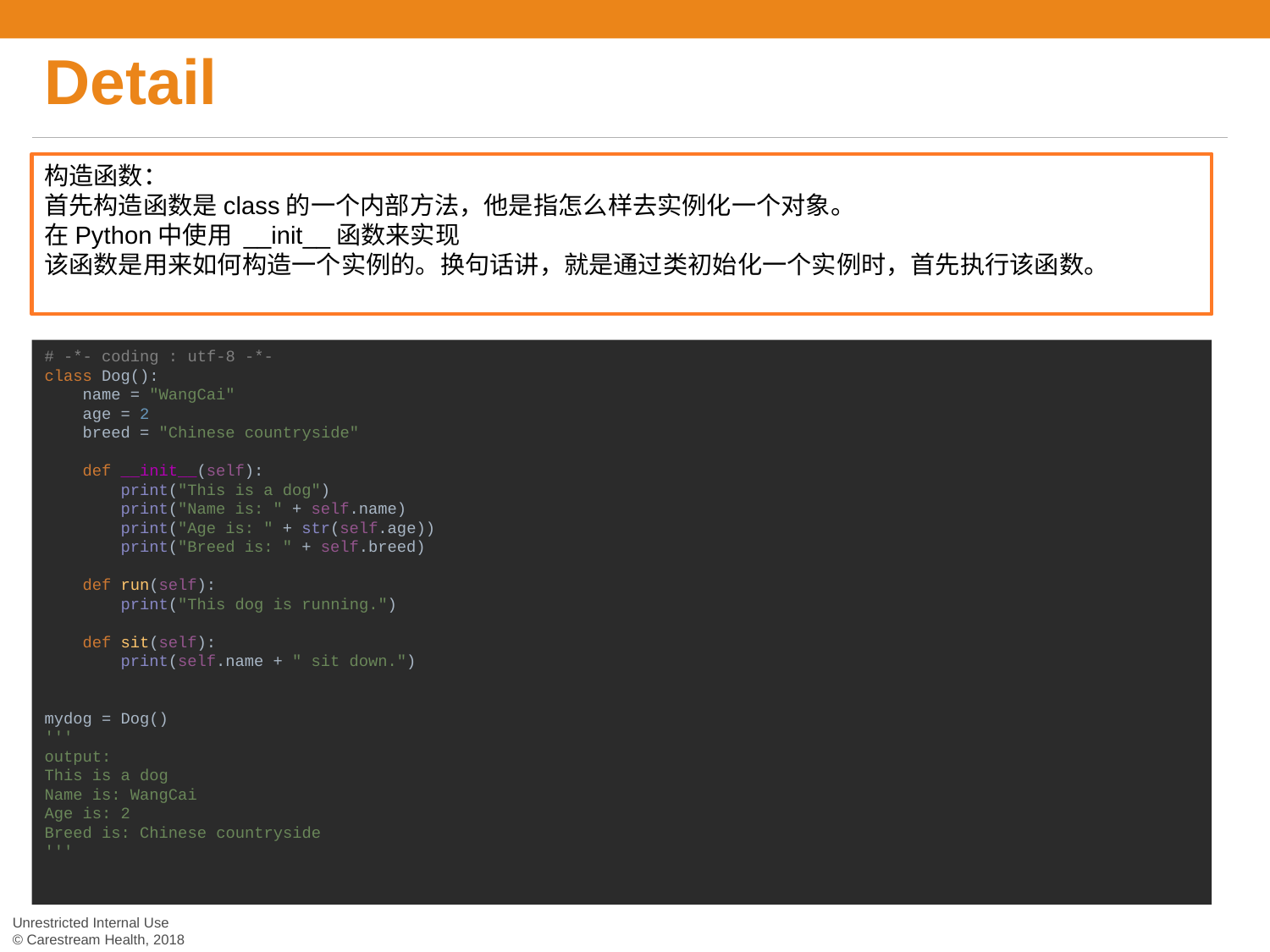

# Detail
构造函数：
首先构造函数是class的一个内部方法，他是指怎么样去实例化一个对象。
在Python中使用 __init__函数来实现
该函数是用来如何构造一个实例的。换句话讲，就是通过类初始化一个实例时，首先执行该函数。

# -*- coding : utf-8 -*- class Dog(): name = "WangCai" age = 2 breed = "Chinese countryside" def __init__(self): print("This is a dog") print("Name is: " + self.name) print("Age is: " + str(self.age)) print("Breed is: " + self.breed) def run(self): print("This dog is running.") def sit(self): print(self.name + " sit down.") mydog = Dog() ''' output: This is a dog Name is: WangCai Age is: 2 Breed is: Chinese countryside '''
Unrestricted Internal Use
© Carestream Health, 2018